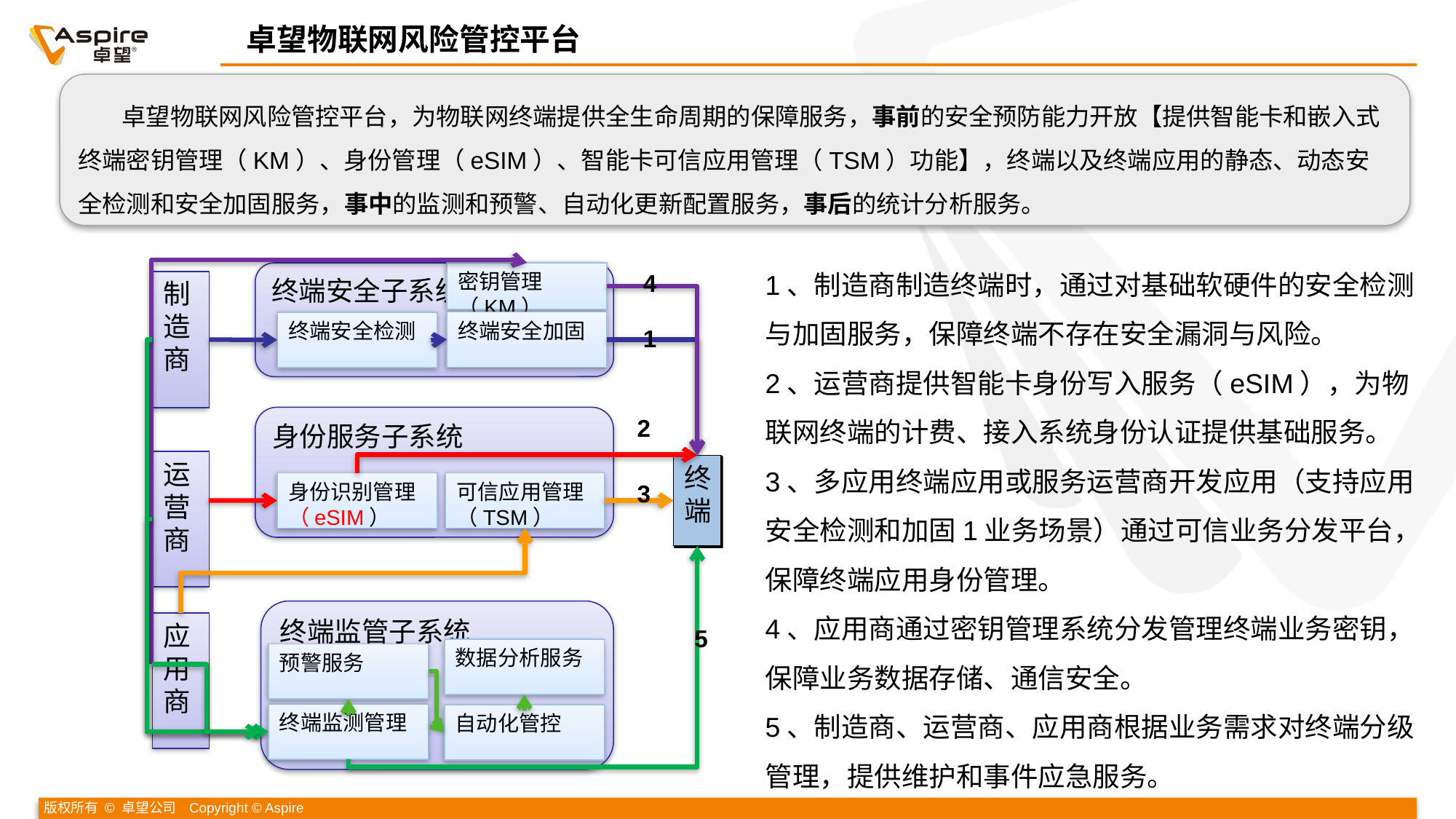

卓望物联网风险管控平台
       卓望物联网风险管控平台，为物联网终端提供全生命周期的保障服务，事前的安全预防能力开放【提供智能卡和嵌入式终端密钥管理（KM）、身份管理（eSIM）、智能卡可信应用管理（TSM）功能】，终端以及终端应用的静态、动态安全检测和安全加固服务，事中的监测和预警、自动化更新配置服务，事后的统计分析服务。
1、制造商制造终端时，通过对基础软硬件的安全检测与加固服务，保障终端不存在安全漏洞与风险。
2、运营商提供智能卡身份写入服务（eSIM），为物联网终端的计费、接入系统身份认证提供基础服务。
3、多应用终端应用或服务运营商开发应用（支持应用安全检测和加固1业务场景）通过可信业务分发平台，保障终端应用身份管理。
4、应用商通过密钥管理系统分发管理终端业务密钥，保障业务数据存储、通信安全。
5、制造商、运营商、应用商根据业务需求对终端分级管理，提供维护和事件应急服务。
4
密钥管理（KM）
终端安全子系统
制造商
终端安全加固
终端安全检测
1
2
身份服务子系统
运营商
终端
身份识别管理（eSIM）
可信应用管理（TSM）
3
终端监管子系统
应用商
5
数据分析服务
预警服务
终端监测管理
自动化管控